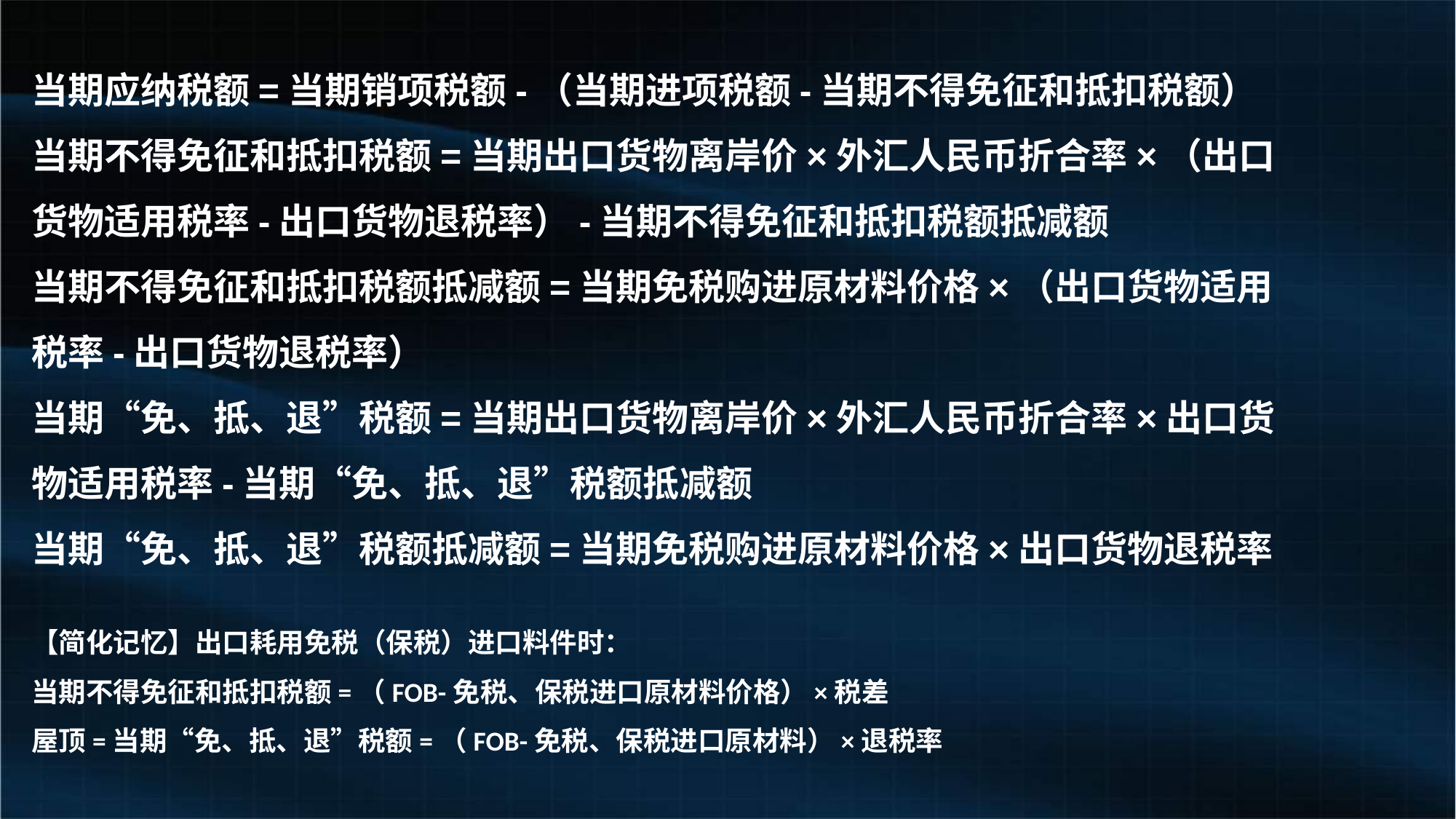

当期应纳税额=当期销项税额-（当期进项税额-当期不得免征和抵扣税额）
当期不得免征和抵扣税额=当期出口货物离岸价×外汇人民币折合率×（出口货物适用税率-出口货物退税率）-当期不得免征和抵扣税额抵减额
当期不得免征和抵扣税额抵减额=当期免税购进原材料价格×（出口货物适用税率-出口货物退税率）
当期“免、抵、退”税额=当期出口货物离岸价×外汇人民币折合率×出口货物适用税率-当期“免、抵、退”税额抵减额
当期“免、抵、退”税额抵减额=当期免税购进原材料价格×出口货物退税率

【简化记忆】出口耗用免税（保税）进口料件时：
当期不得免征和抵扣税额=（FOB-免税、保税进口原材料价格）×️税差
屋顶=当期“免、抵、退”税额=（FOB-免税、保税进口原材料）×退税率